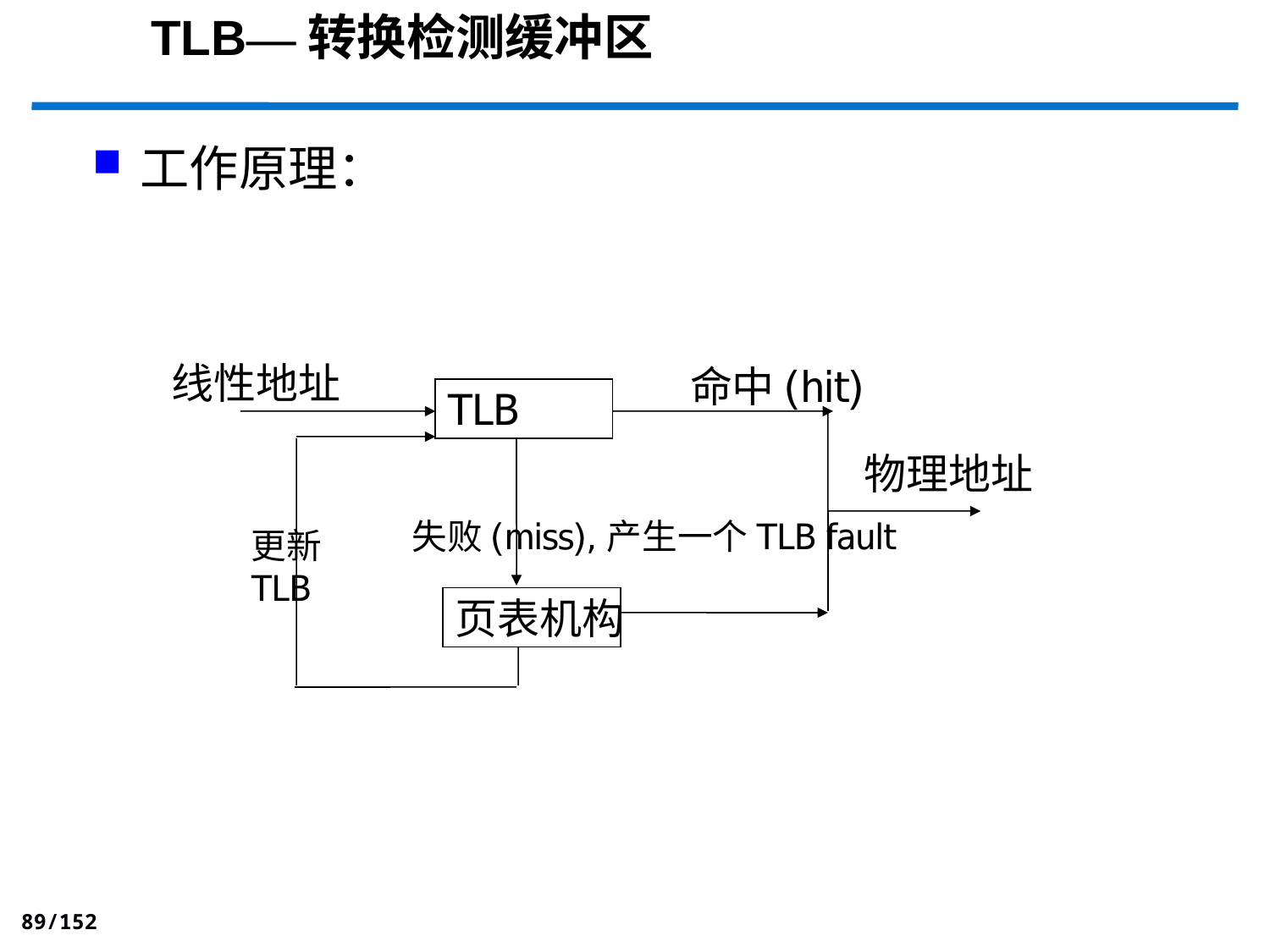

# TLB—转换检测缓冲区
工作原理：

线性地址
命中(hit)
TLB

物理地址
更新
TLB
失败(miss),产生一个TLB fault

页表机构